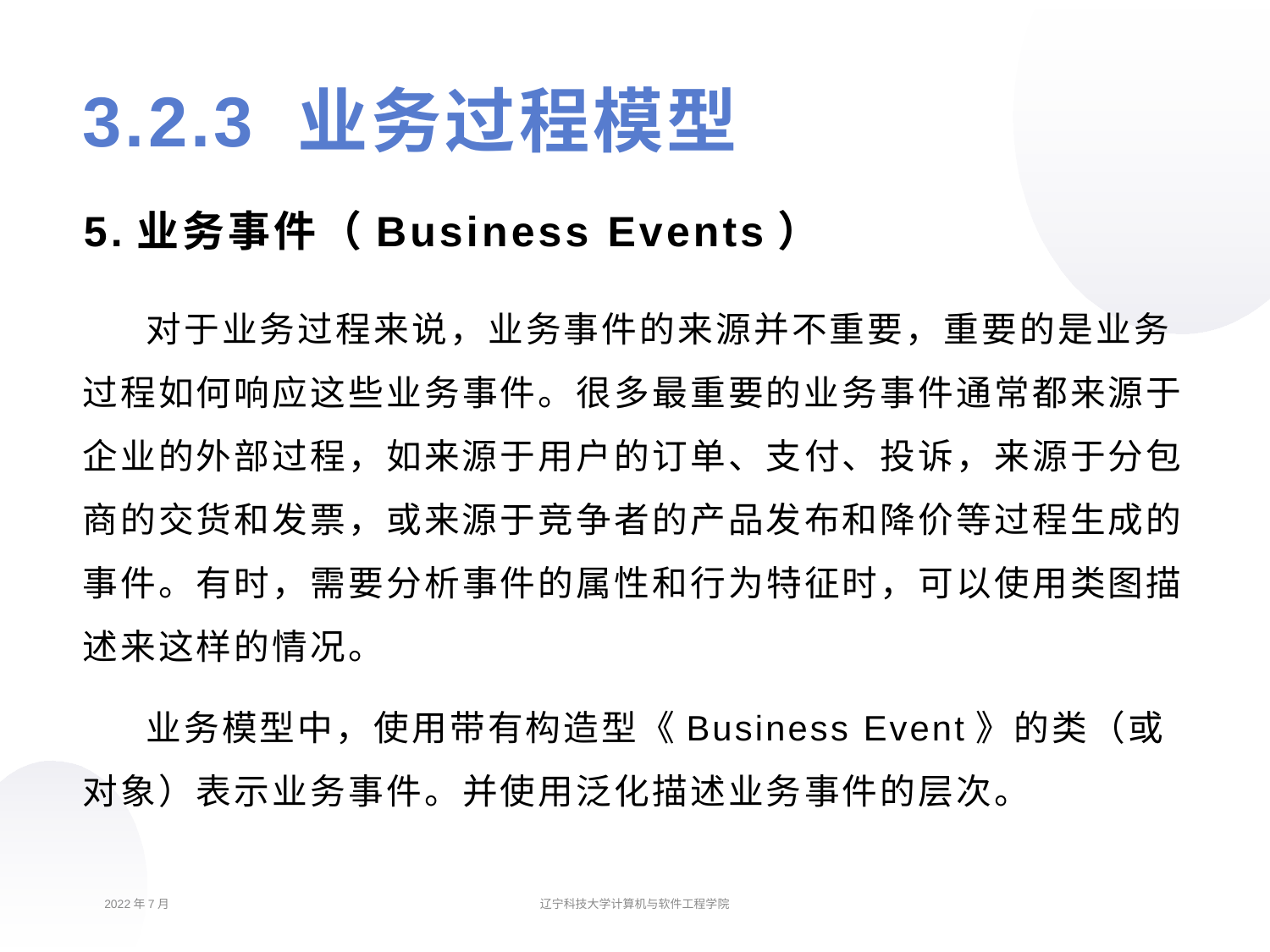

# 3.2.3 业务过程模型
5.业务事件（Business Events）

对于业务过程来说，业务事件的来源并不重要，重要的是业务过程如何响应这些业务事件。很多最重要的业务事件通常都来源于企业的外部过程，如来源于用户的订单、支付、投诉，来源于分包商的交货和发票，或来源于竞争者的产品发布和降价等过程生成的事件。有时，需要分析事件的属性和行为特征时，可以使用类图描述来这样的情况。
业务模型中，使用带有构造型《Business Event》的类（或对象）表示业务事件。并使用泛化描述业务事件的层次。

2022年7月
辽宁科技大学计算机与软件工程学院
64